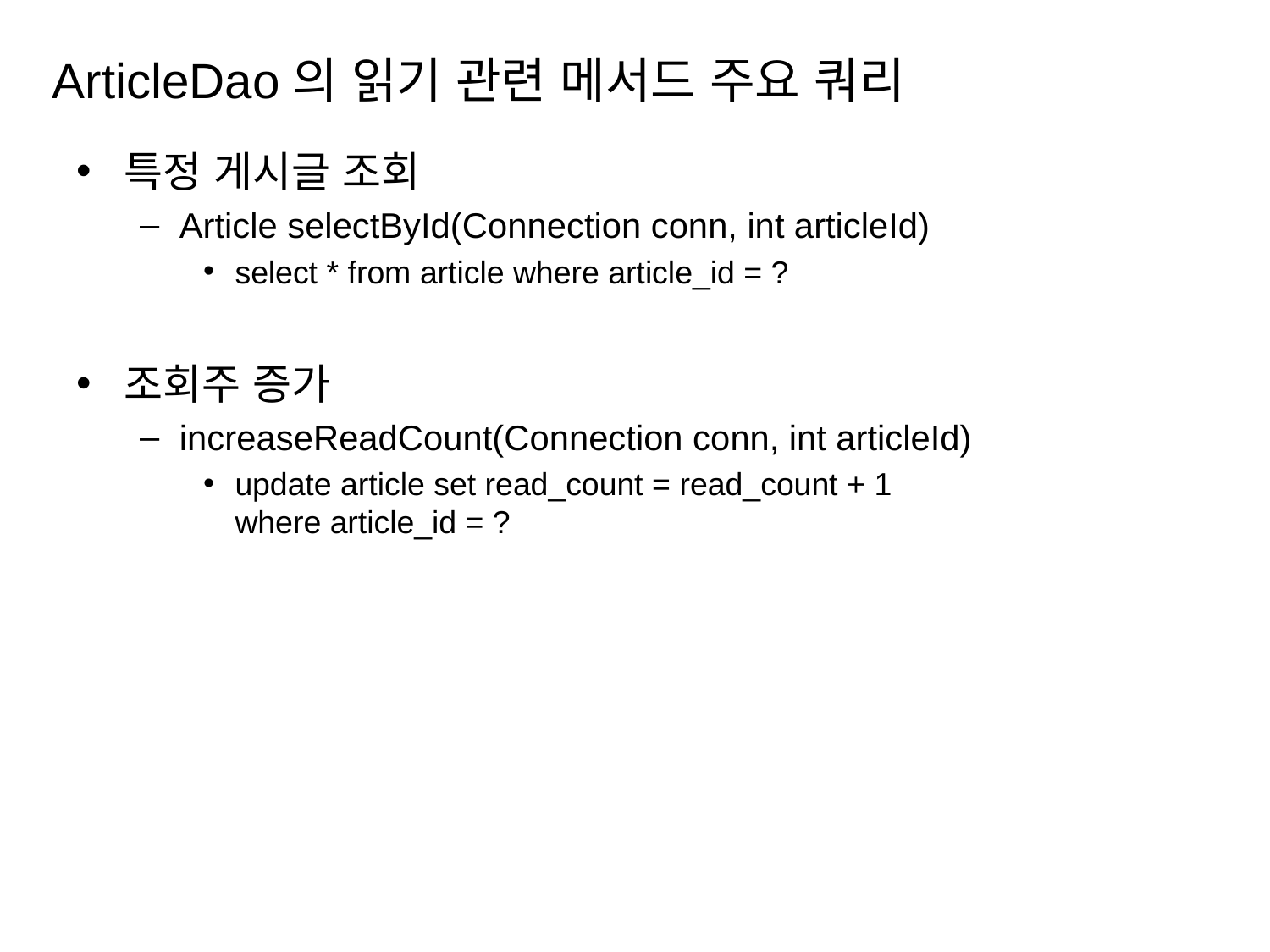

# ArticleDao의 읽기 관련 메서드 주요 쿼리
특정 게시글 조회
Article selectById(Connection conn, int articleId)
select * from article where article_id = ?

조회주 증가
increaseReadCount(Connection conn, int articleId)
update article set read_count = read_count + 1
where article_id = ?